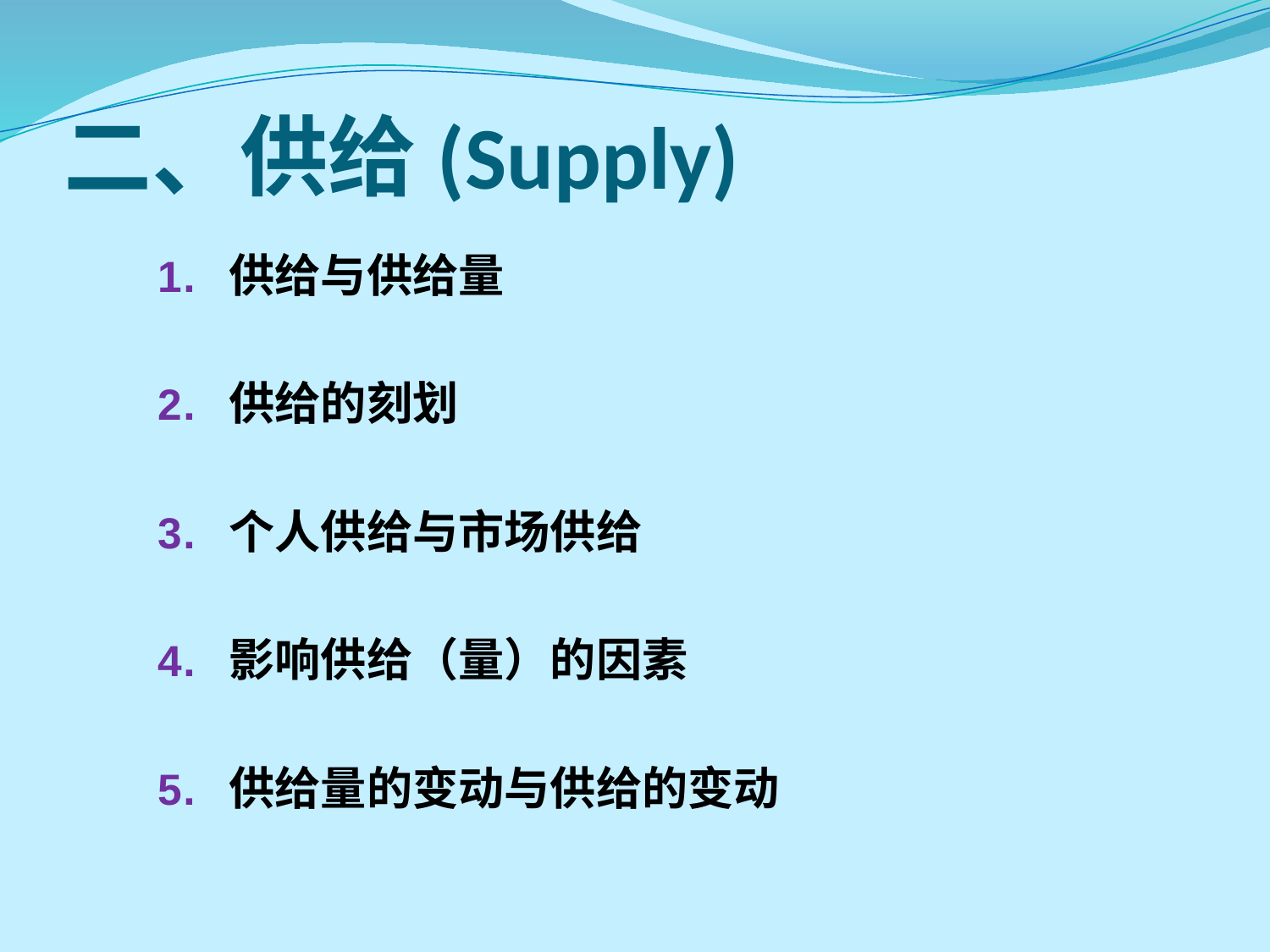

# 二、供给(Supply)
供给与供给量

供给的刻划

个人供给与市场供给

影响供给（量）的因素

供给量的变动与供给的变动

14